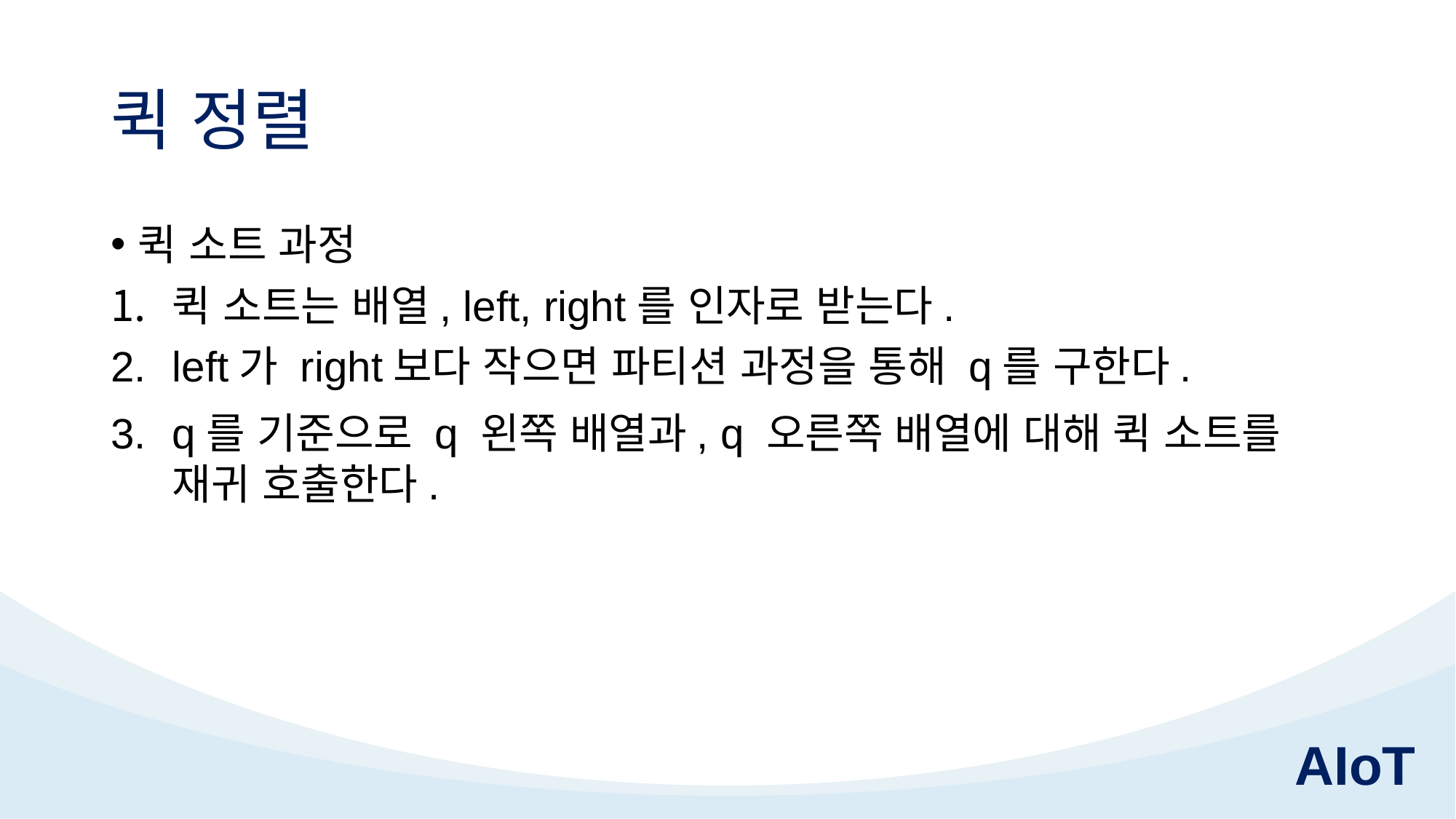

# 퀵 정렬
퀵 소트 과정
퀵 소트는 배열, left, right를 인자로 받는다.
left가 right보다 작으면 파티션 과정을 통해 q를 구한다.
q를 기준으로 q 왼쪽 배열과, q 오른쪽 배열에 대해 퀵 소트를 재귀 호출한다.